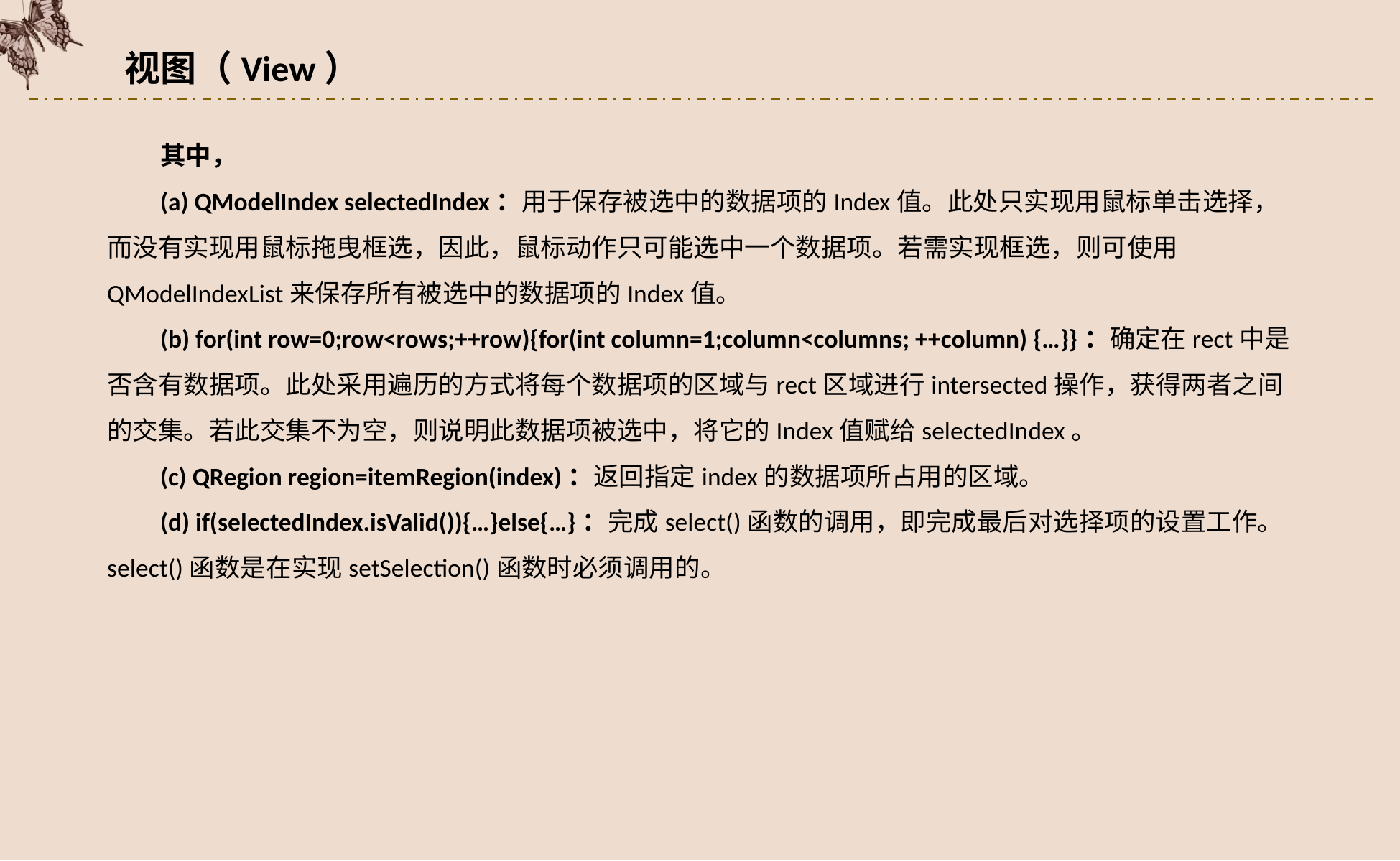

视图（View）
其中，
(a) QModelIndex selectedIndex：用于保存被选中的数据项的Index值。此处只实现用鼠标单击选择，而没有实现用鼠标拖曳框选，因此，鼠标动作只可能选中一个数据项。若需实现框选，则可使用QModelIndexList来保存所有被选中的数据项的Index值。
(b) for(int row=0;row<rows;++row){for(int column=1;column<columns; ++column) {…}}：确定在rect中是否含有数据项。此处采用遍历的方式将每个数据项的区域与rect区域进行intersected操作，获得两者之间的交集。若此交集不为空，则说明此数据项被选中，将它的Index值赋给selectedIndex。
(c) QRegion region=itemRegion(index)：返回指定index的数据项所占用的区域。
(d) if(selectedIndex.isValid()){…}else{…}：完成select()函数的调用，即完成最后对选择项的设置工作。select()函数是在实现setSelection()函数时必须调用的。